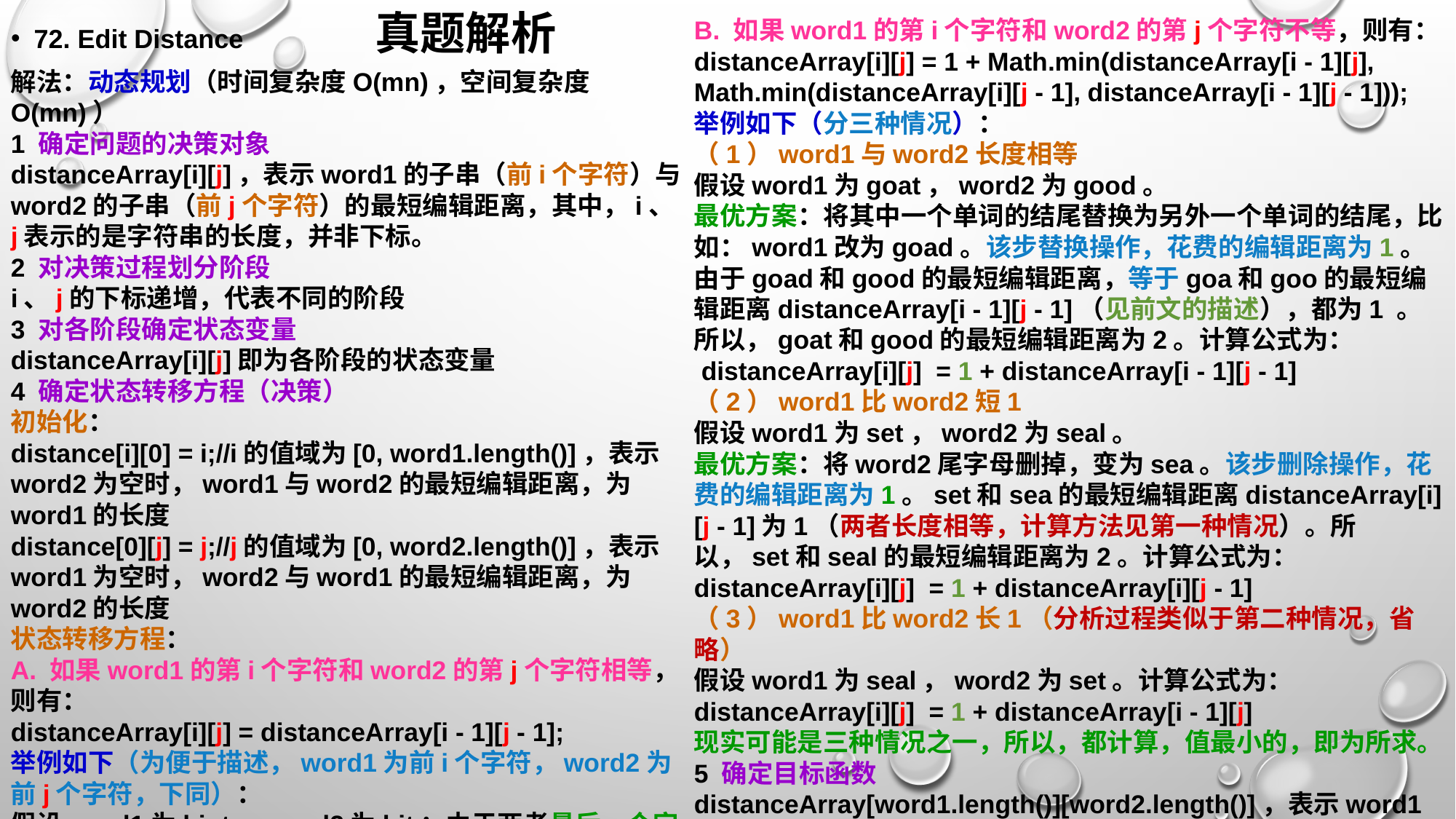

# 真题解析
B. 如果word1的第i个字符和word2的第j个字符不等，则有：
distanceArray[i][j] = 1 + Math.min(distanceArray[i - 1][j], Math.min(distanceArray[i][j - 1], distanceArray[i - 1][j - 1]));
举例如下（分三种情况）：
（1）word1与word2长度相等
假设word1为goat，word2为good。
最优方案：将其中一个单词的结尾替换为另外一个单词的结尾，比如：word1改为goad。该步替换操作，花费的编辑距离为1。由于goad和good的最短编辑距离，等于goa和goo的最短编辑距离distanceArray[i - 1][j - 1]（见前文的描述），都为1 。所以，goat和good的最短编辑距离为2。计算公式为：
 distanceArray[i][j]  = 1 + distanceArray[i - 1][j - 1]
（2）word1比word2短1
假设word1为set，word2为seal。
最优方案：将word2尾字母删掉，变为sea。该步删除操作，花费的编辑距离为1。set和sea的最短编辑距离distanceArray[i][j - 1]为1（两者长度相等，计算方法见第一种情况）。所以，set和seal的最短编辑距离为2。计算公式为：
distanceArray[i][j]  = 1 + distanceArray[i][j - 1]
（3）word1比word2长1（分析过程类似于第二种情况，省略）
假设word1为seal，word2为set。计算公式为：
distanceArray[i][j]  = 1 + distanceArray[i - 1][j]
现实可能是三种情况之一，所以，都计算，值最小的，即为所求。
5 确定目标函数
distanceArray[word1.length()][word2.length()]，表示word1与word2的最短编辑距离

72. Edit Distance
解法：动态规划（时间复杂度O(mn)，空间复杂度O(mn)）
1 确定问题的决策对象
distanceArray[i][j]，表示word1的子串（前i个字符）与word2的子串（前j个字符）的最短编辑距离，其中，i、j表示的是字符串的长度，并非下标。
2 对决策过程划分阶段
i、j的下标递增，代表不同的阶段
3 对各阶段确定状态变量
distanceArray[i][j]即为各阶段的状态变量
4 确定状态转移方程（决策）
初始化：
distance[i][0] = i;//i的值域为[0, word1.length()]，表示word2为空时，word1与word2的最短编辑距离，为word1的长度
distance[0][j] = j;//j的值域为[0, word2.length()]，表示word1为空时，word2与word1的最短编辑距离，为word2的长度
状态转移方程：
A. 如果word1的第i个字符和word2的第j个字符相等，则有：
distanceArray[i][j] = distanceArray[i - 1][j - 1];
举例如下（为便于描述，word1为前i个字符，word2为前j个字符，下同）：
假设word1为hint，word2为hit；由于两者最后一个字母相同，所以，都删掉的话，最终的最短编辑距离不变。即，与word1为hin，word2为hi时的最短编辑距离distanceArray[i - 1][j - 1]相等，都为1。